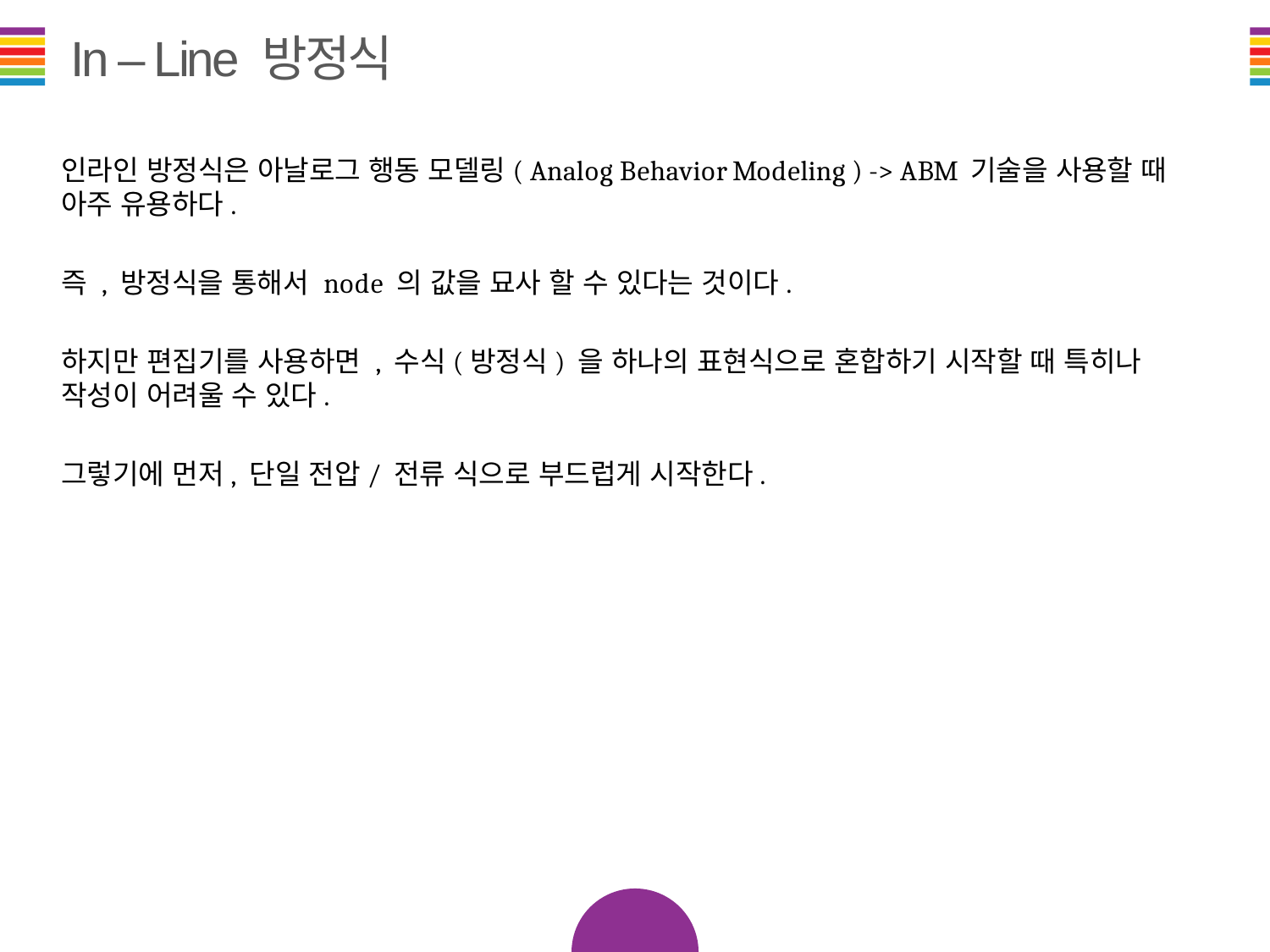

# In – Line 방정식
인라인 방정식은 아날로그 행동 모델링( Analog Behavior Modeling ) -> ABM 기술을 사용할 때 아주 유용하다.

즉 , 방정식을 통해서 node 의 값을 묘사 할 수 있다는 것이다.

하지만 편집기를 사용하면 , 수식(방정식) 을 하나의 표현식으로 혼합하기 시작할 때 특히나 작성이 어려울 수 있다.

그렇기에 먼저, 단일 전압/ 전류 식으로 부드럽게 시작한다.